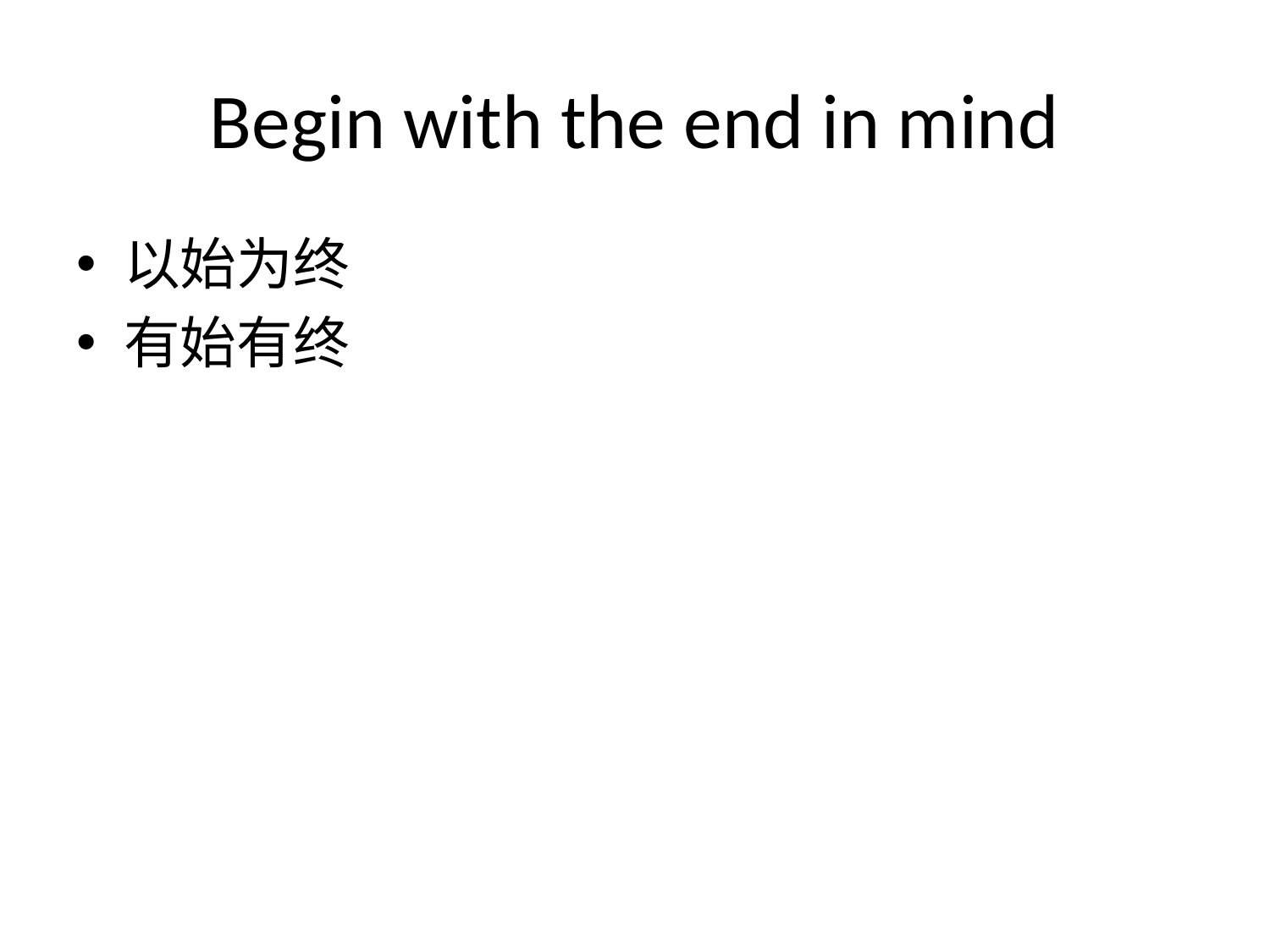

# Begin with the end in mind
以始为终
有始有终